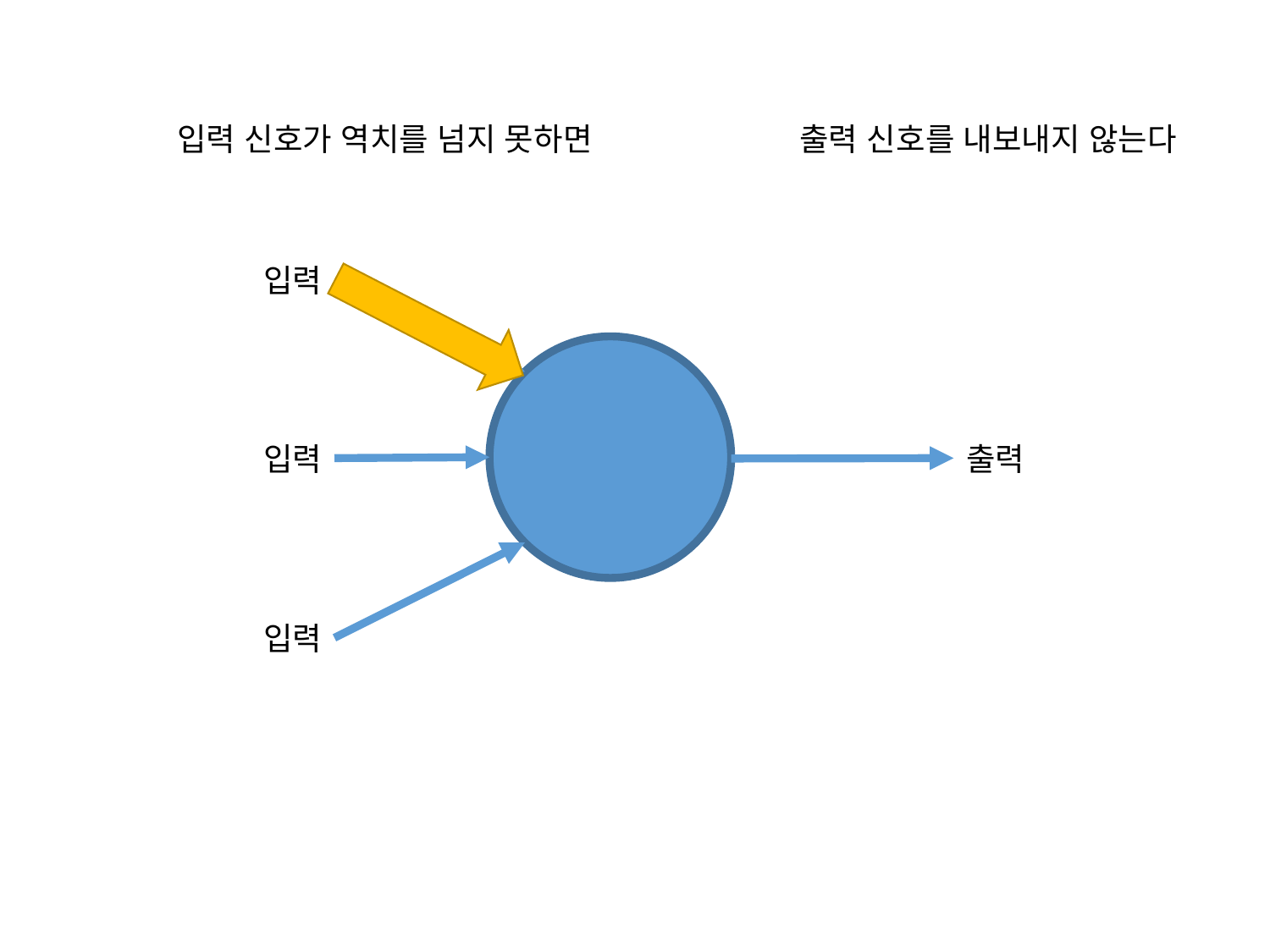

입력 신호가 역치를 넘지 못하면
출력 신호를 내보내지 않는다
입력

입력
출력
입력